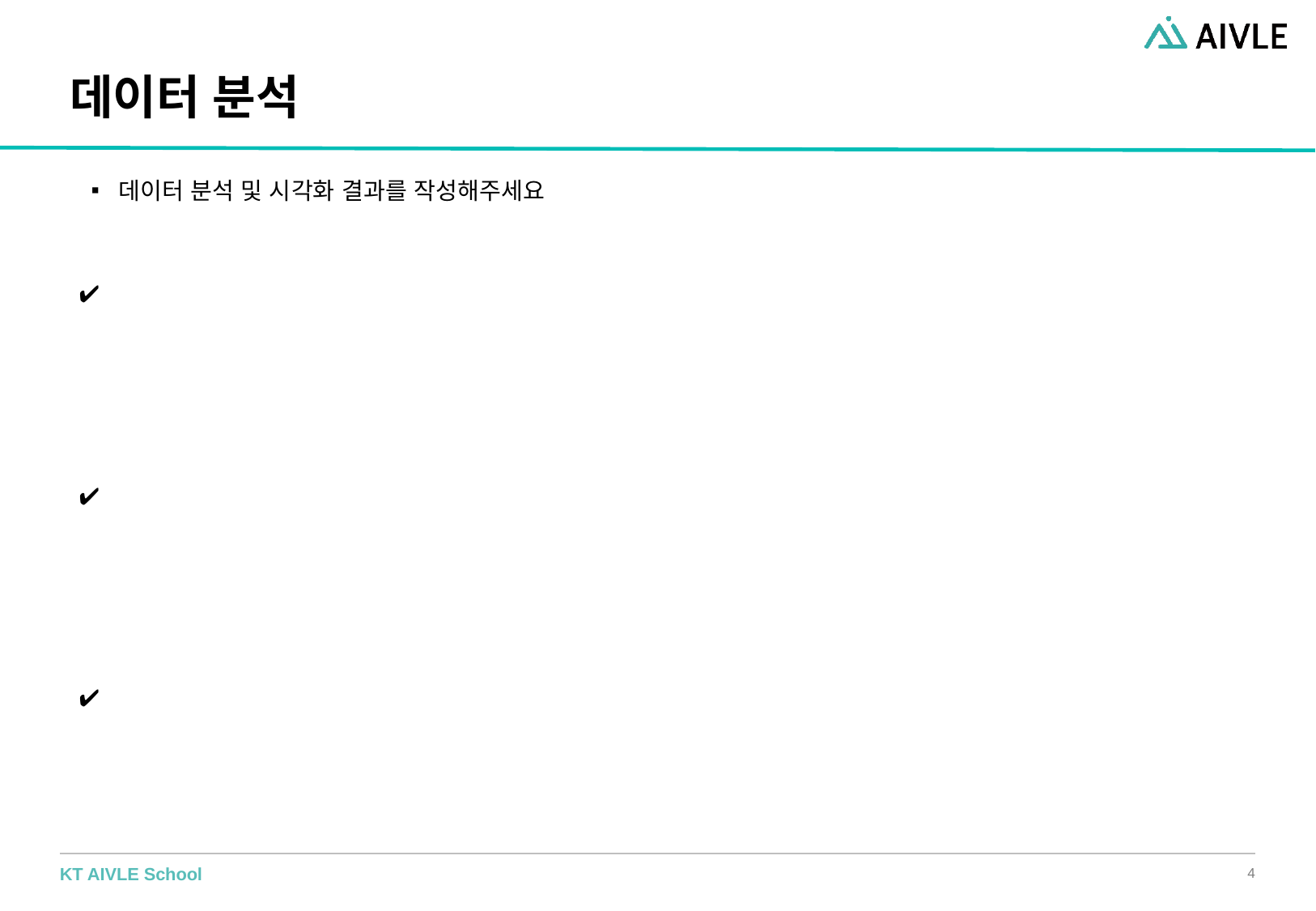

# 데이터 분석
데이터 분석 및 시각화 결과를 작성해주세요